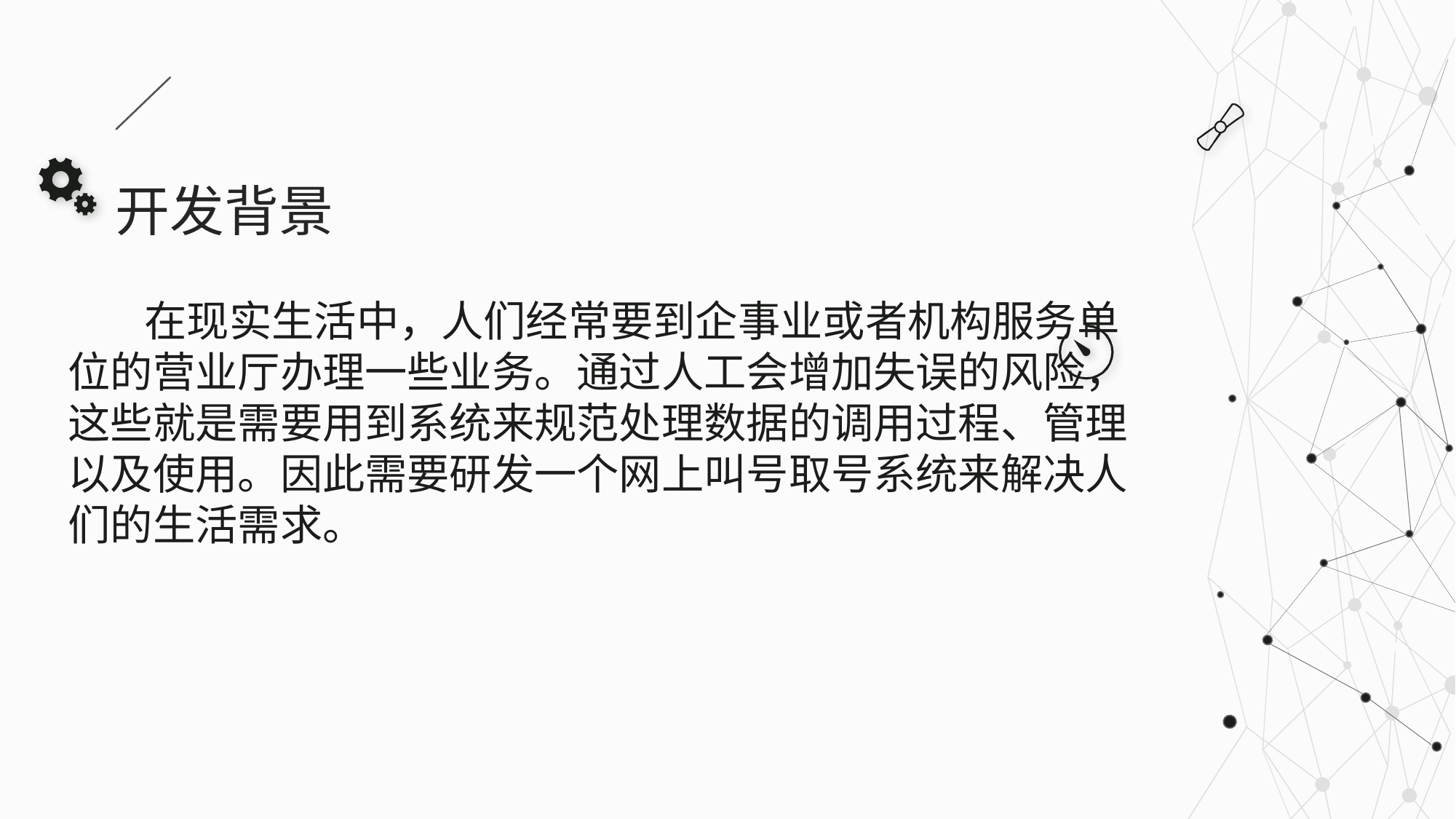

开发背景

       在现实生活中，人们经常要到企事业或者机构服务单位的营业厅办理一些业务。通过人工会增加失误的风险，这些就是需要用到系统来规范处理数据的调用过程、管理以及使用。因此需要研发一个网上叫号取号系统来解决人们的生活需求。